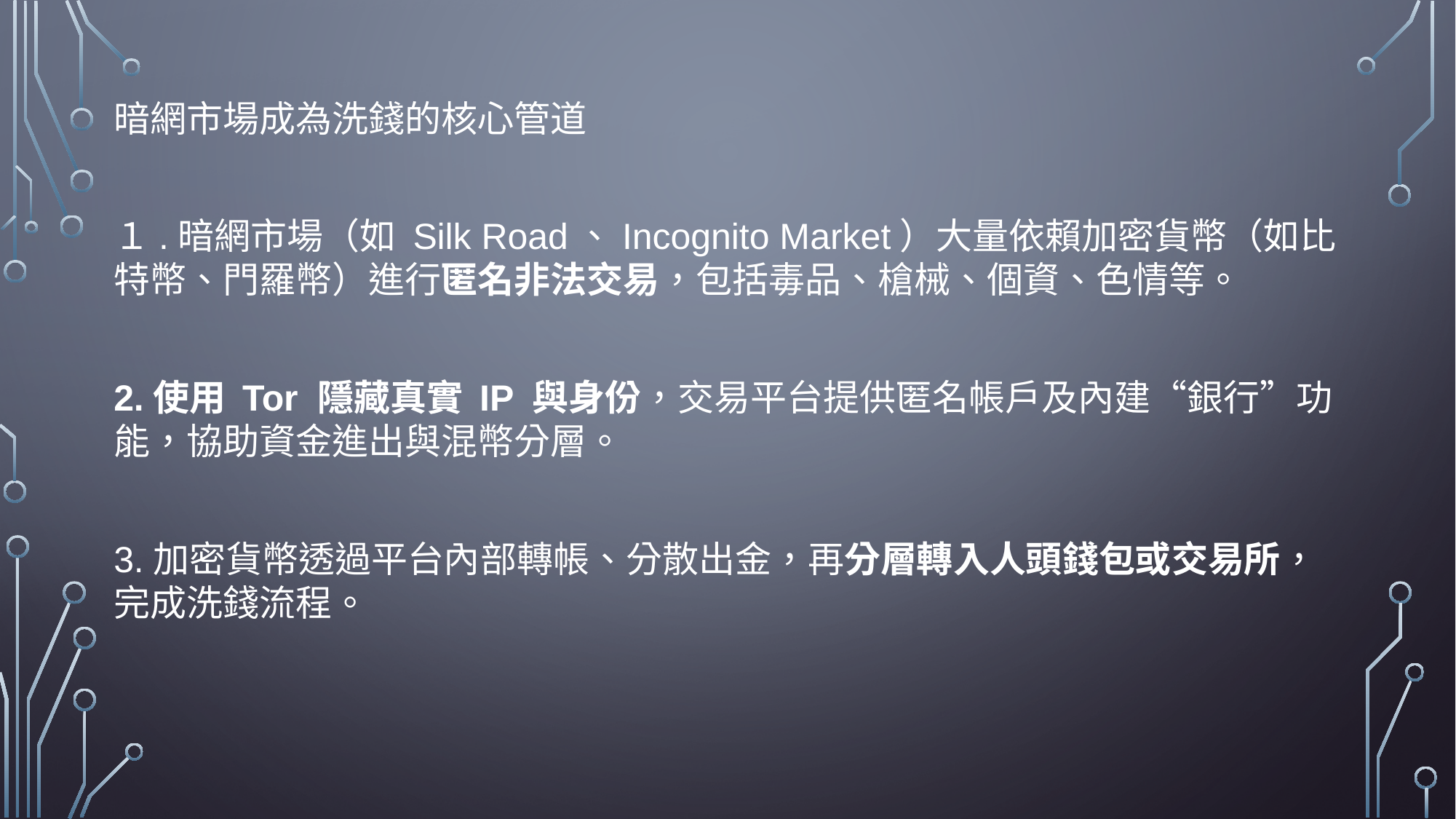

暗網市場成為洗錢的核心管道

１.暗網市場（如 Silk Road、Incognito Market）大量依賴加密貨幣（如比特幣、門羅幣）進行匿名非法交易，包括毒品、槍械、個資、色情等。

2.使用 Tor 隱藏真實 IP 與身份，交易平台提供匿名帳戶及內建“銀行”功能，協助資金進出與混幣分層。

3.加密貨幣透過平台內部轉帳、分散出金，再分層轉入人頭錢包或交易所，完成洗錢流程。